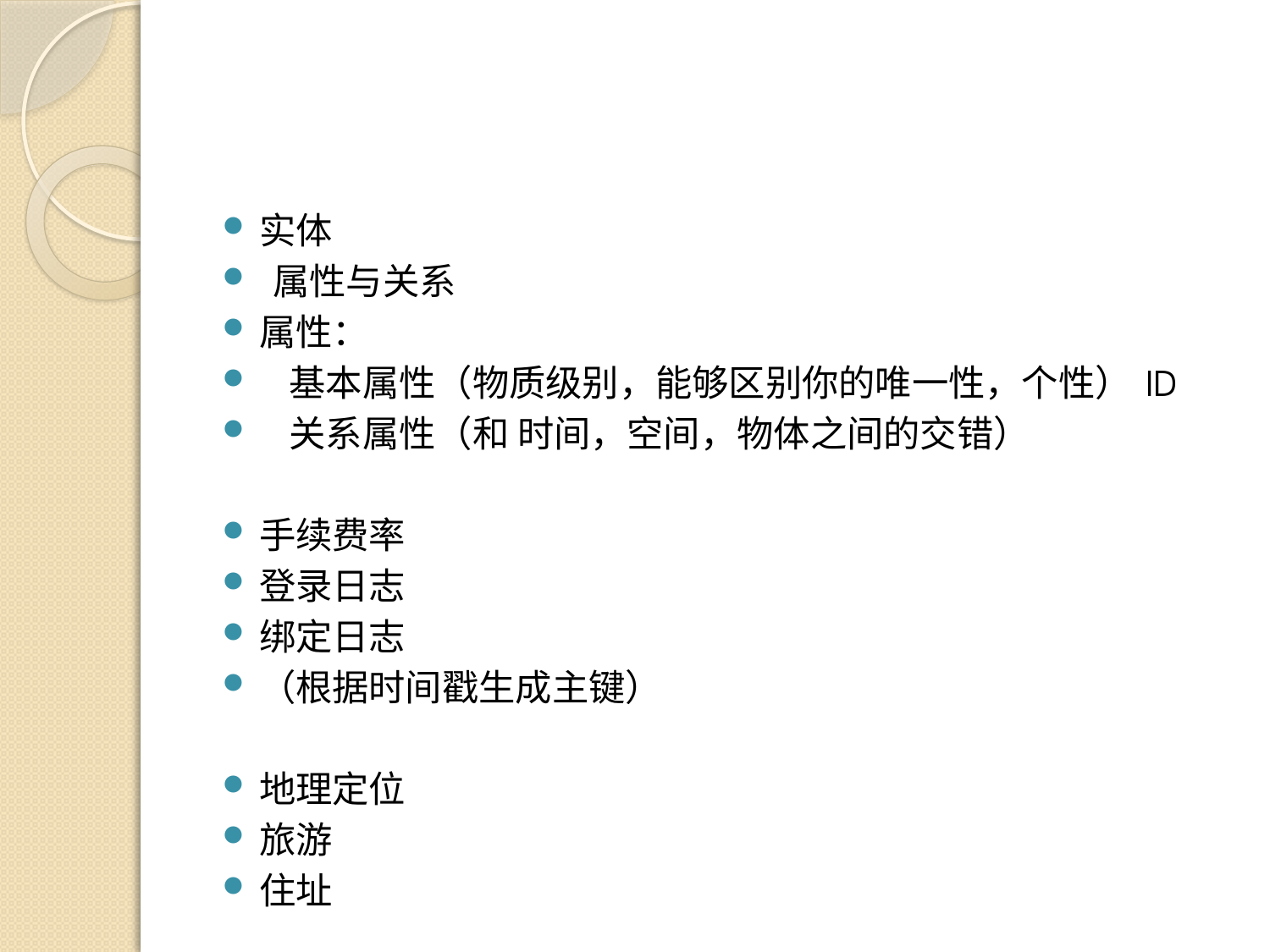

实体
 属性与关系
属性：
   基本属性（物质级别，能够区别你的唯一性，个性） ID
   关系属性（和 时间，空间，物体之间的交错）

手续费率
登录日志
绑定日志
（根据时间戳生成主键）

地理定位
旅游
住址